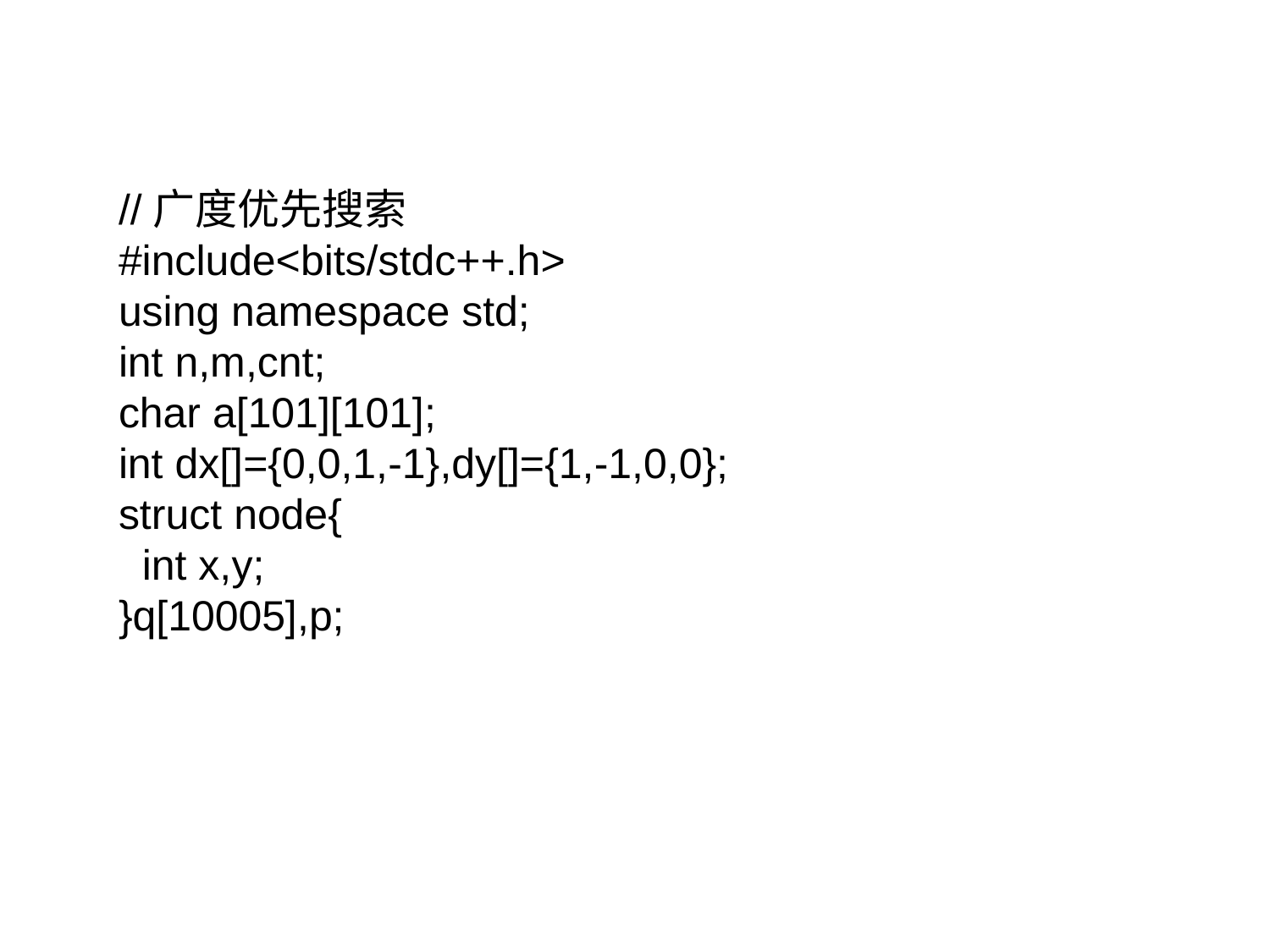

//广度优先搜索
#include<bits/stdc++.h>
using namespace std;
int n,m,cnt;
char a[101][101];
int dx[]={0,0,1,-1},dy[]={1,-1,0,0};
struct node{
  int x,y;
}q[10005],p;